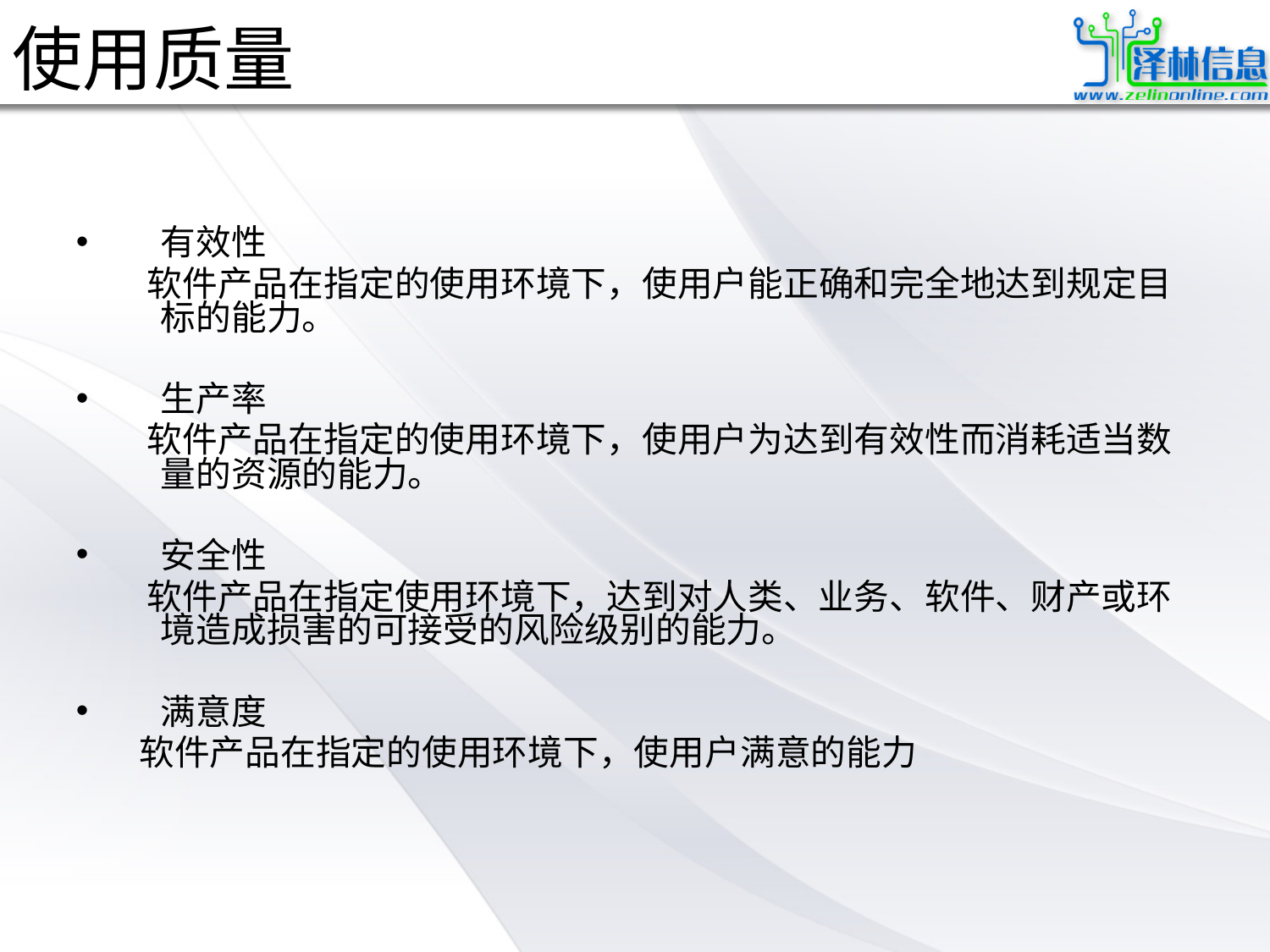

# 使用质量
有效性
        软件产品在指定的使用环境下，使用户能正确和完全地达到规定目标的能力。

生产率
        软件产品在指定的使用环境下，使用户为达到有效性而消耗适当数量的资源的能力。

安全性
        软件产品在指定使用环境下，达到对人类、业务、软件、财产或环境造成损害的可接受的风险级别的能力。

满意度
       软件产品在指定的使用环境下，使用户满意的能力